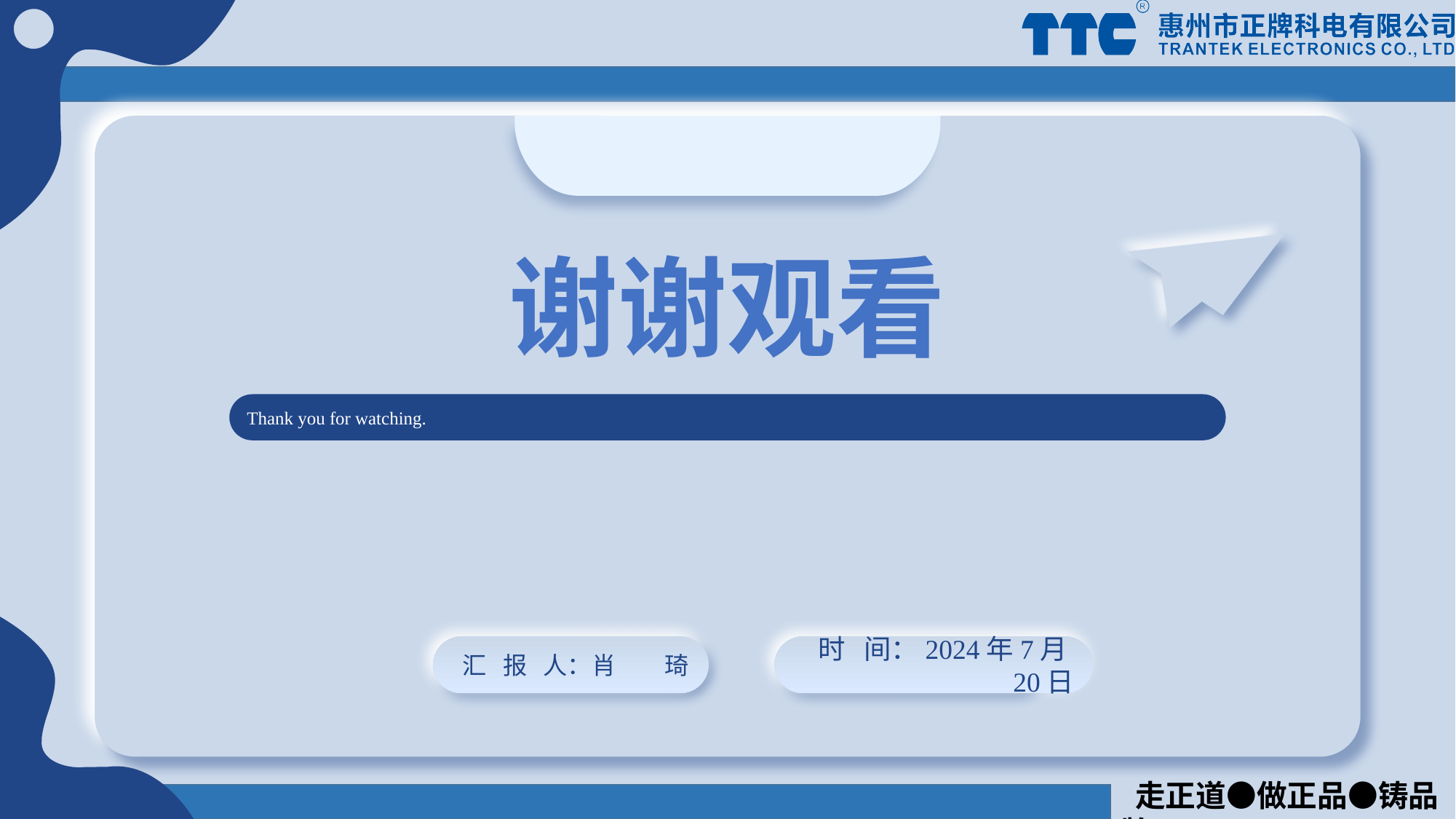

谢谢观看

Thank you for watching.

汇   报   人：肖         琦

时   间：2024年7月20日